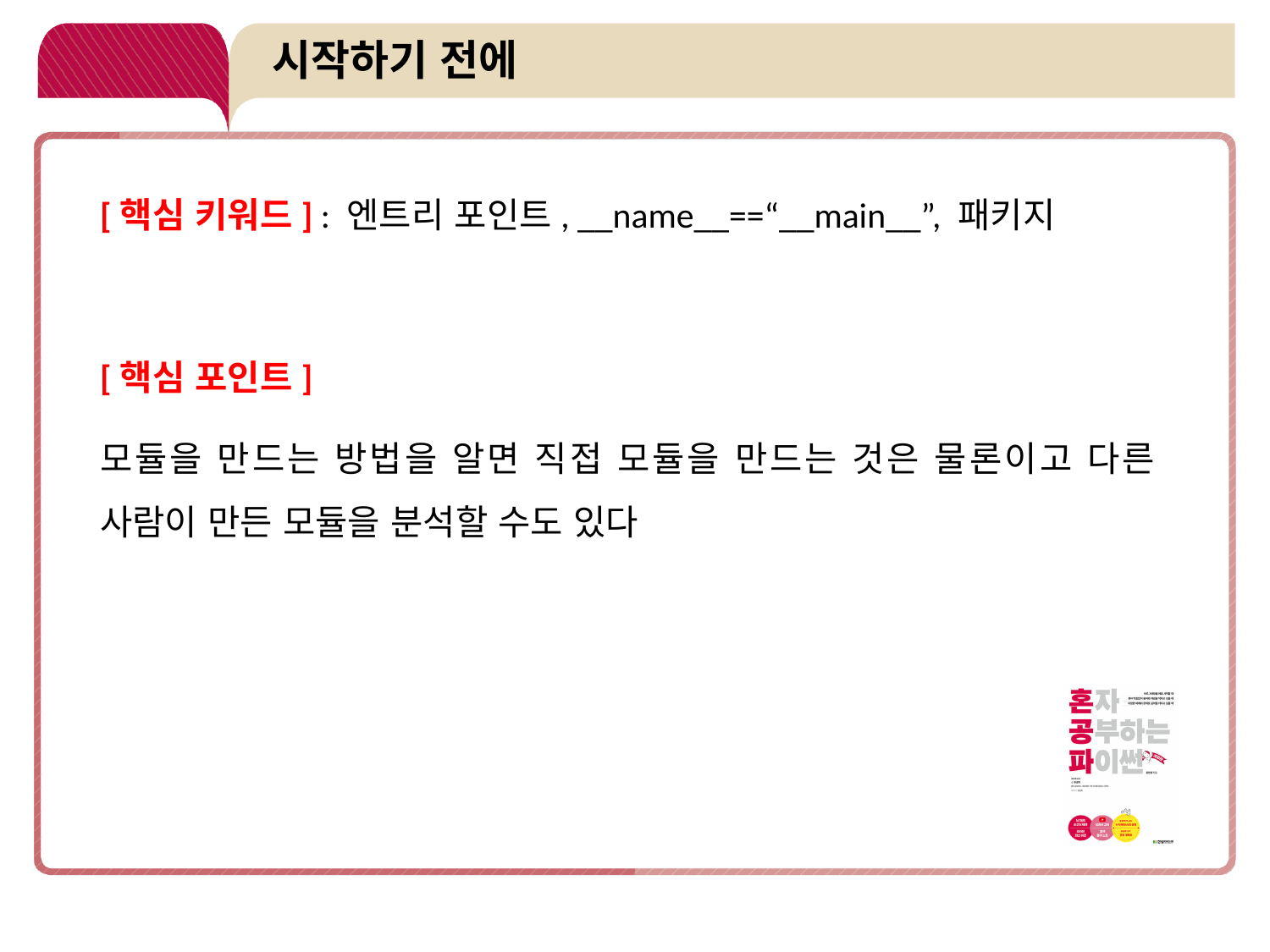

# 시작하기 전에
[핵심 키워드] : 엔트리 포인트, __name__==“__main__”, 패키지

[핵심 포인트]
모듈을 만드는 방법을 알면 직접 모듈을 만드는 것은 물론이고 다른
사람이 만든 모듈을 분석할 수도 있다